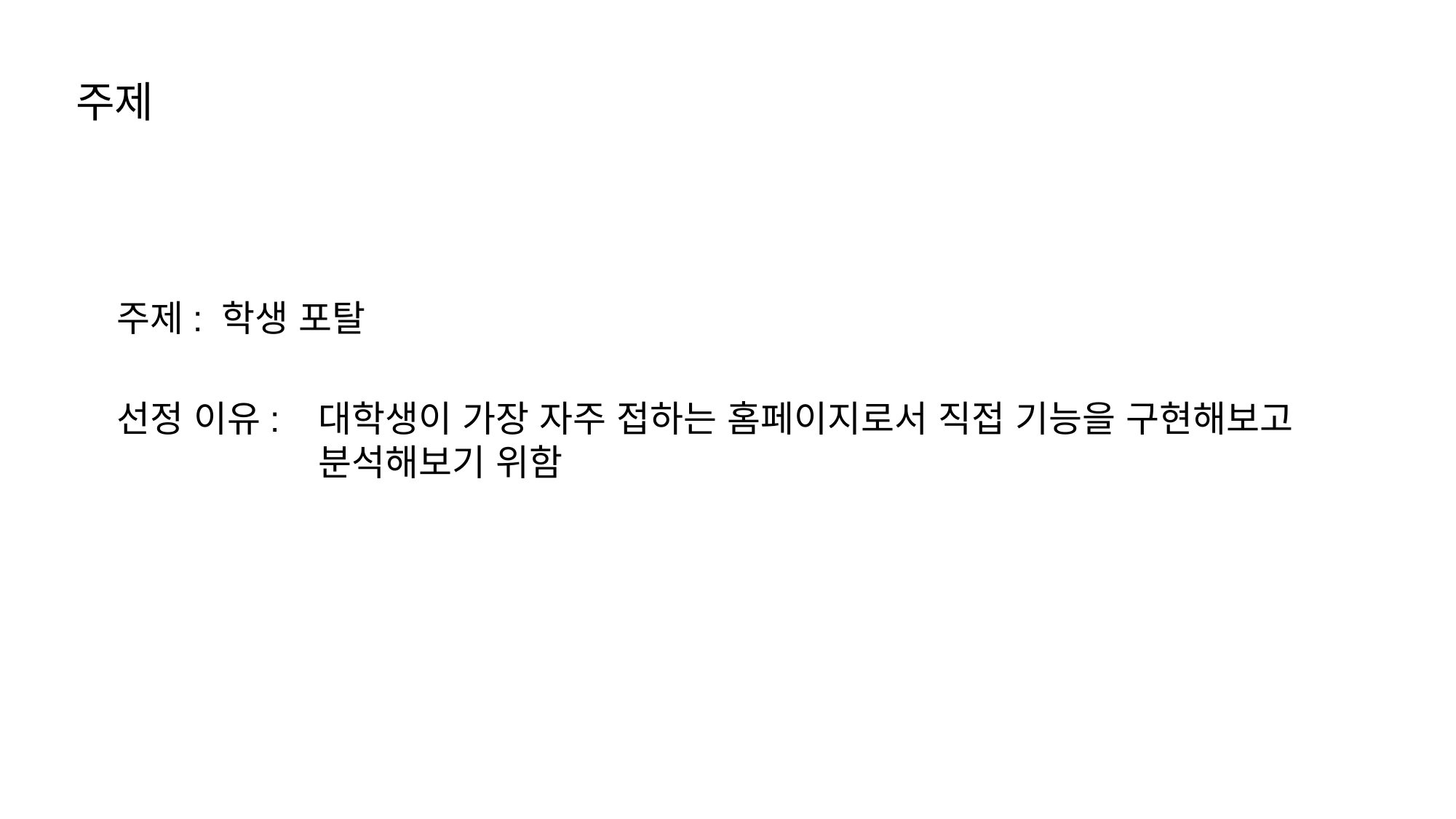

주제
주제: 학생 포탈
선정 이유:
대학생이 가장 자주 접하는 홈페이지로서 직접 기능을 구현해보고
분석해보기 위함